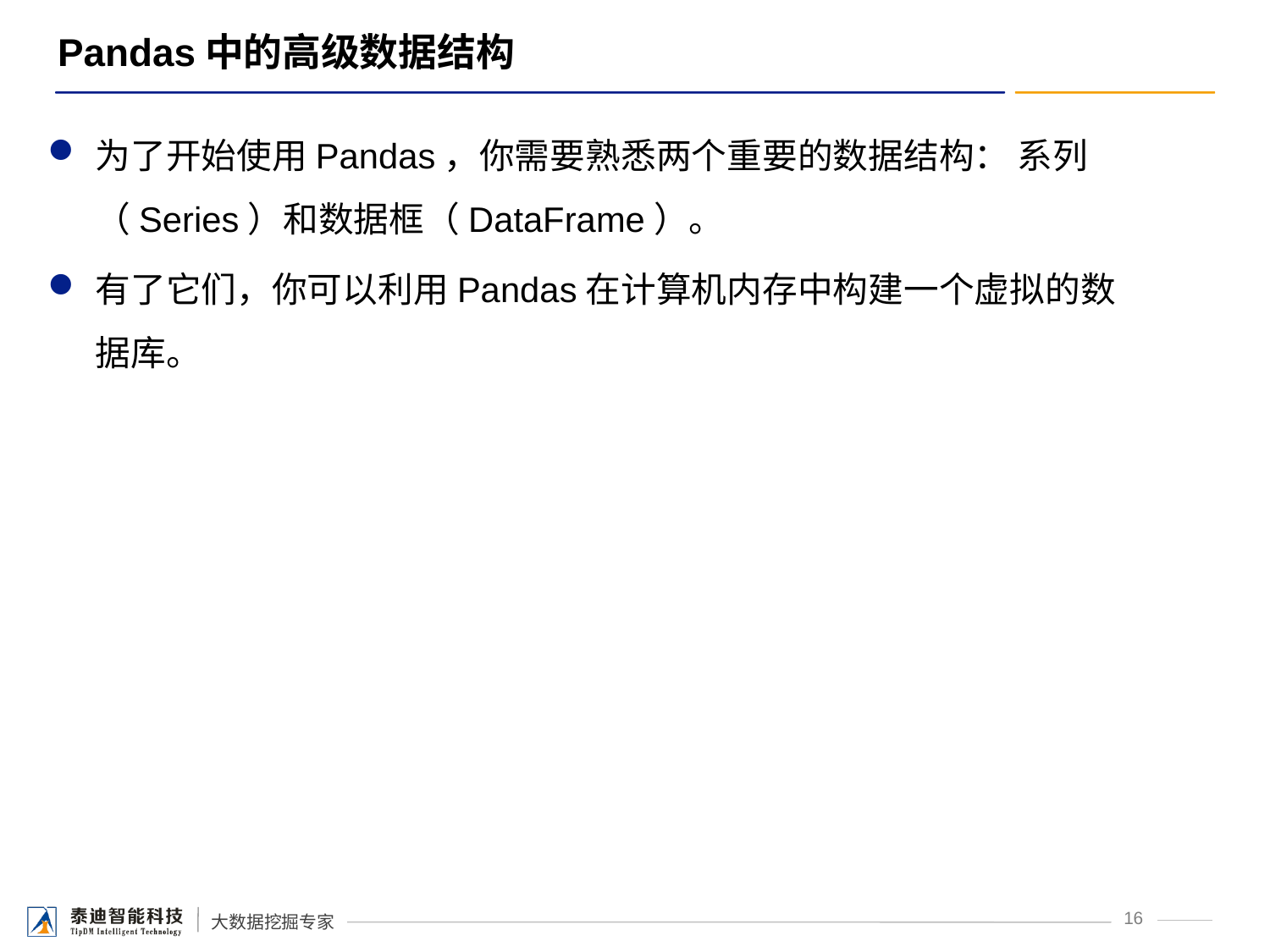

# Pandas中的高级数据结构
为了开始使用Pandas，你需要熟悉两个重要的数据结构： 系列（Series）和数据框（DataFrame）。
有了它们，你可以利用Pandas在计算机内存中构建一个虚拟的数据库。